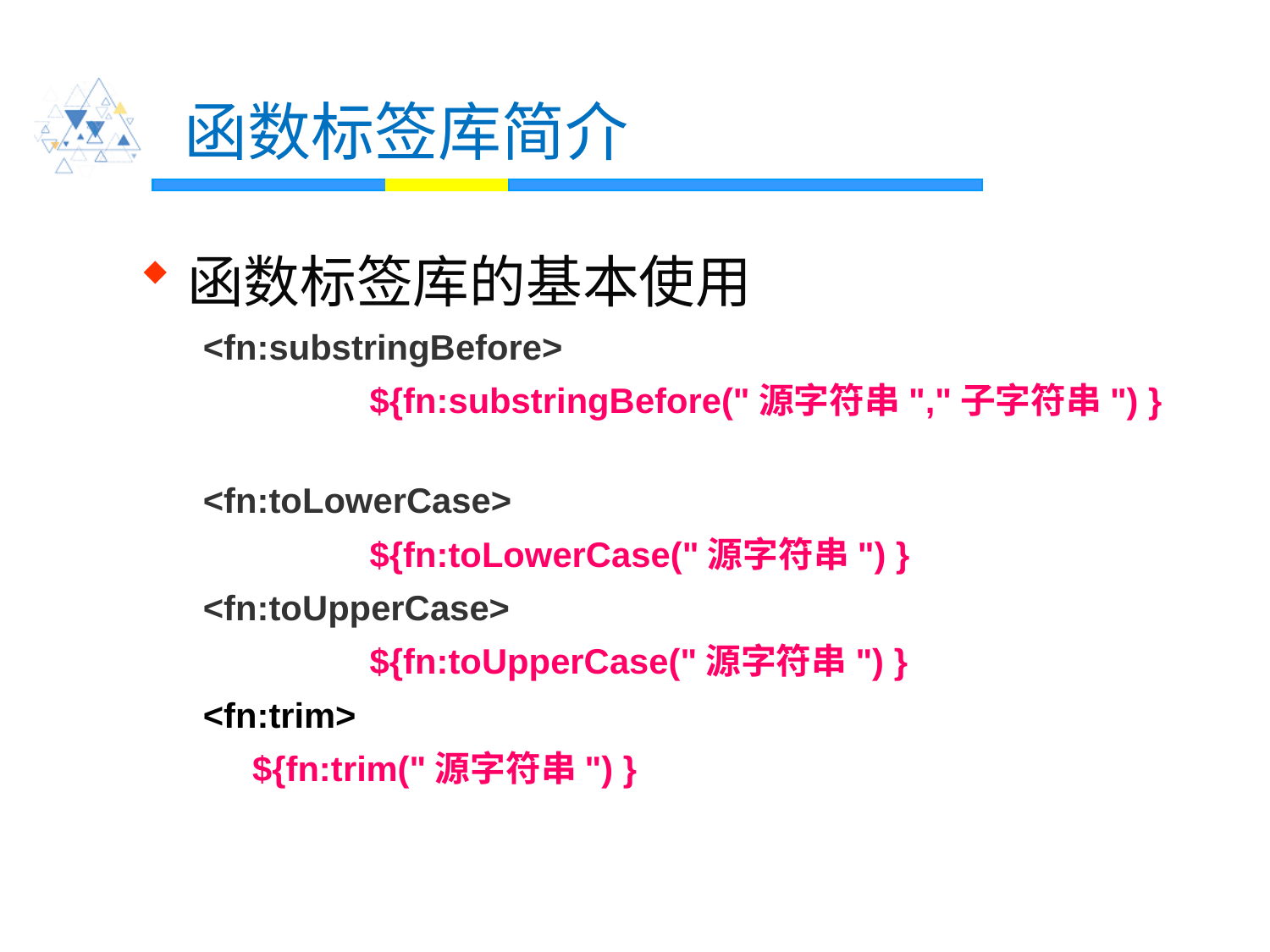

# 函数标签库简介
函数标签库的基本使用
<fn:substringBefore>
		${fn:substringBefore("源字符串","子字符串") }
<fn:toLowerCase>
		${fn:toLowerCase("源字符串") }
<fn:toUpperCase>
		${fn:toUpperCase("源字符串") }
<fn:trim>
	 ${fn:trim("源字符串") }